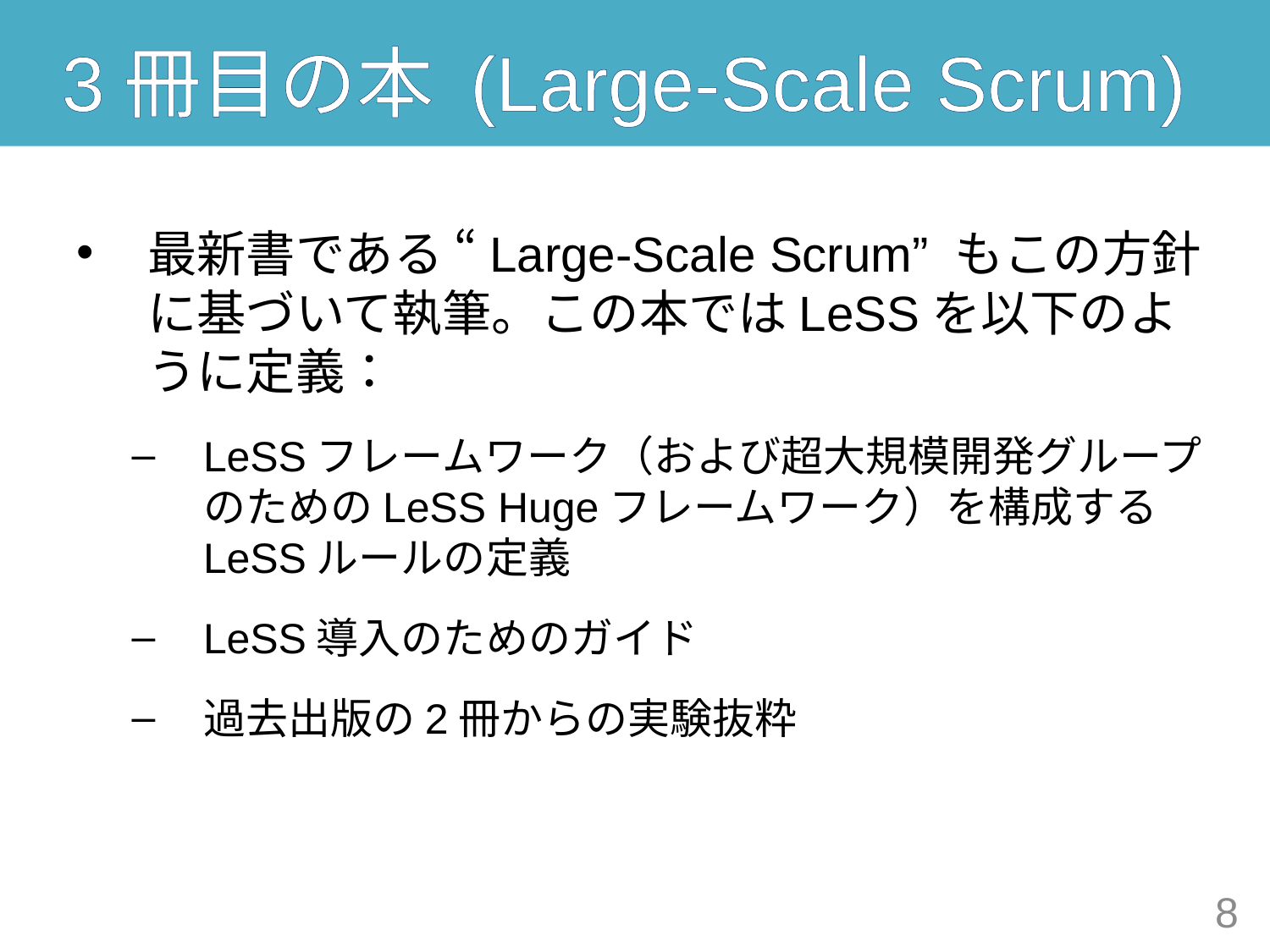

# 3冊目の本 (Large-Scale Scrum)
最新書である “Large-Scale Scrum” もこの方針に基づいて執筆。この本ではLeSSを以下のように定義：
LeSSフレームワーク（および超大規模開発グループのためのLeSS Hugeフレームワーク）を構成する
LeSSルールの定義
LeSS導入のためのガイド
過去出版の2冊からの実験抜粋
8